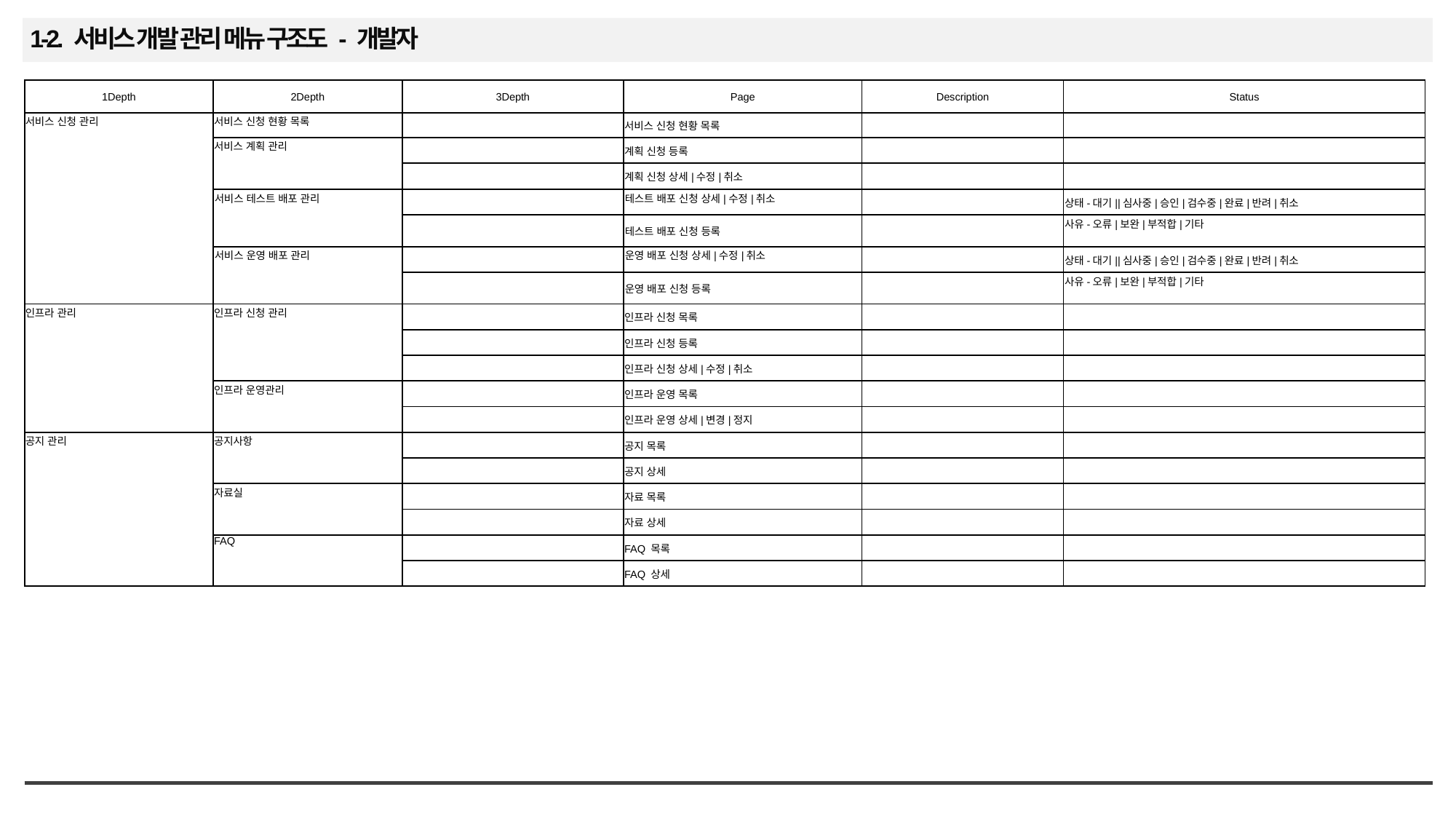

1-2. 서비스 개발 관리 메뉴 구조도 - 개발자
| 1Depth | 2Depth | 3Depth | Page | Description | Status |
| --- | --- | --- | --- | --- | --- |
| 서비스 신청 관리 | 서비스 신청 현황 목록 |  | 서비스 신청 현황 목록 |  |  |
|  | 서비스 계획 관리 |  | 계획 신청 등록 |  |  |
|  |  |  | 계획 신청 상세|수정|취소 |  |  |
|  | 서비스 테스트 배포 관리 |  | 테스트 배포 신청 상세|수정|취소 |  | 상태-대기||심사중|승인|검수중|완료|반려|취소 |
|  |  |  | 테스트 배포 신청 등록 |  | 사유-오류|보완|부적합|기타 |
|  | 서비스 운영 배포 관리 |  | 운영 배포 신청 상세|수정|취소 |  | 상태-대기||심사중|승인|검수중|완료|반려|취소 |
|  |  |  | 운영 배포 신청 등록 |  | 사유-오류|보완|부적합|기타 |
| 인프라 관리 | 인프라 신청 관리 |  | 인프라 신청 목록 |  |  |
|  |  |  | 인프라 신청 등록 |  |  |
|  |  |  | 인프라 신청 상세|수정|취소 |  |  |
|  | 인프라 운영관리 |  | 인프라 운영 목록 |  |  |
|  |  |  | 인프라 운영 상세|변경|정지 |  |  |
| 공지 관리 | 공지사항 |  | 공지 목록 |  |  |
|  |  |  | 공지 상세 |  |  |
|  | 자료실 |  | 자료 목록 |  |  |
|  |  |  | 자료 상세 |  |  |
|  | FAQ |  | FAQ 목록 |  |  |
|  |  |  | FAQ 상세 |  |  |